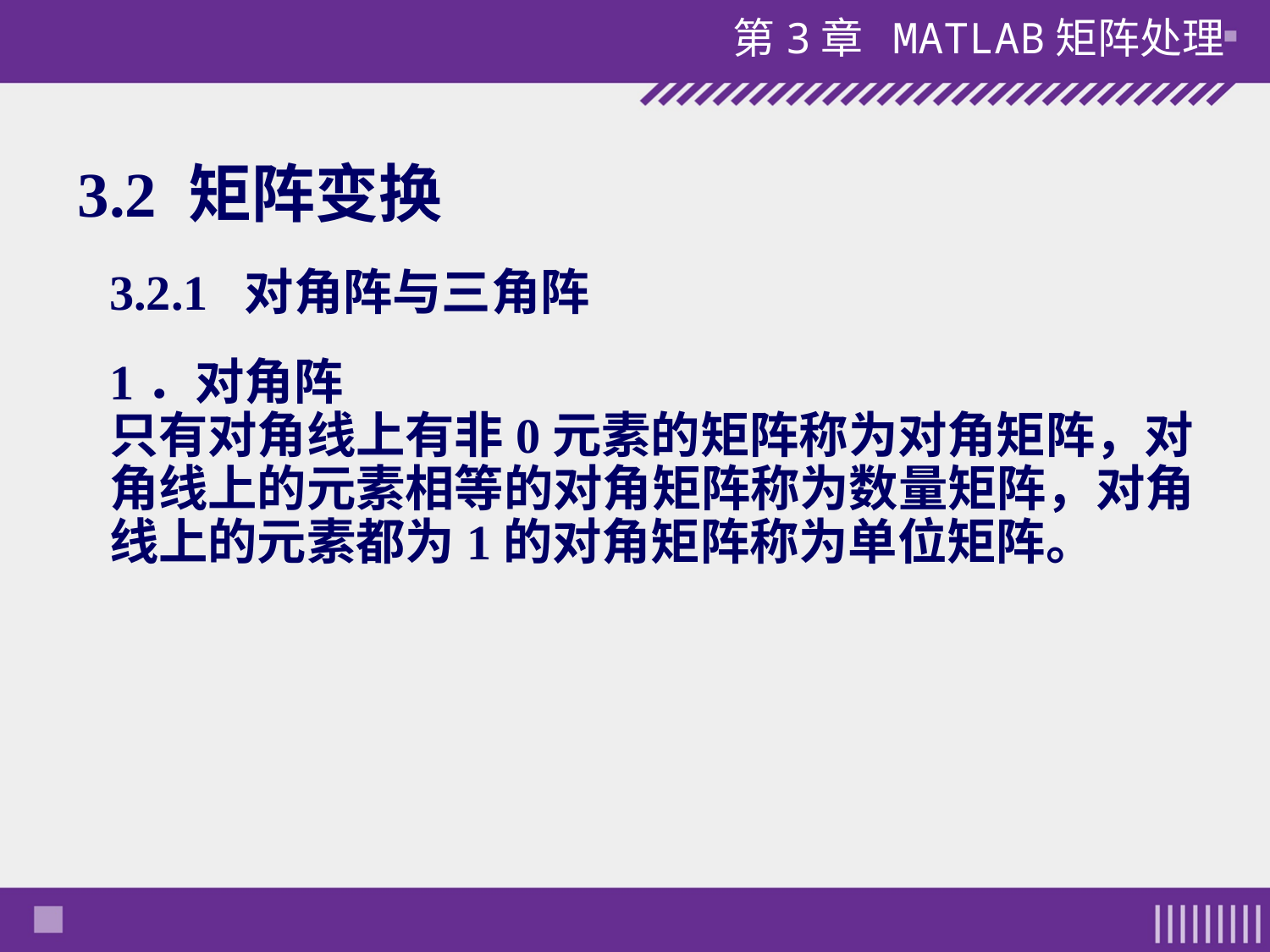

3.2 矩阵变换
3.2.1  对角阵与三角阵
1．对角阵
只有对角线上有非0元素的矩阵称为对角矩阵，对角线上的元素相等的对角矩阵称为数量矩阵，对角线上的元素都为1的对角矩阵称为单位矩阵。